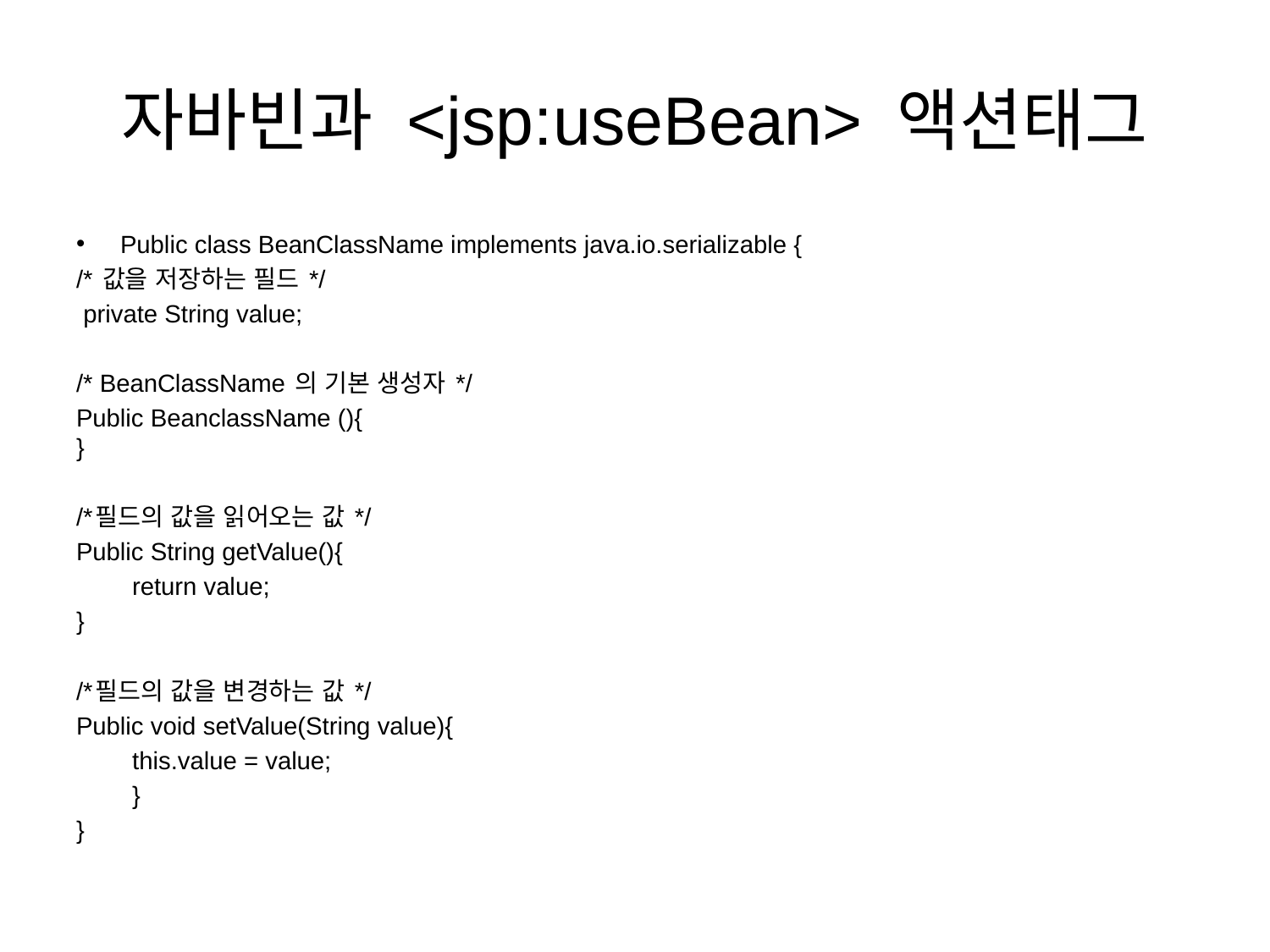

# 자바빈과 <jsp:useBean> 액션태그
Public class BeanClassName implements java.io.serializable {
/* 값을 저장하는 필드 */
 private String value;

/* BeanClassName 의 기본 생성자 */
Public BeanclassName (){
}

/*필드의 값을 읽어오는 값 */
Public String getValue(){
		return value;
}

/*필드의 값을 변경하는 값 */
Public void setValue(String value){
	this.value = value;
	}
}